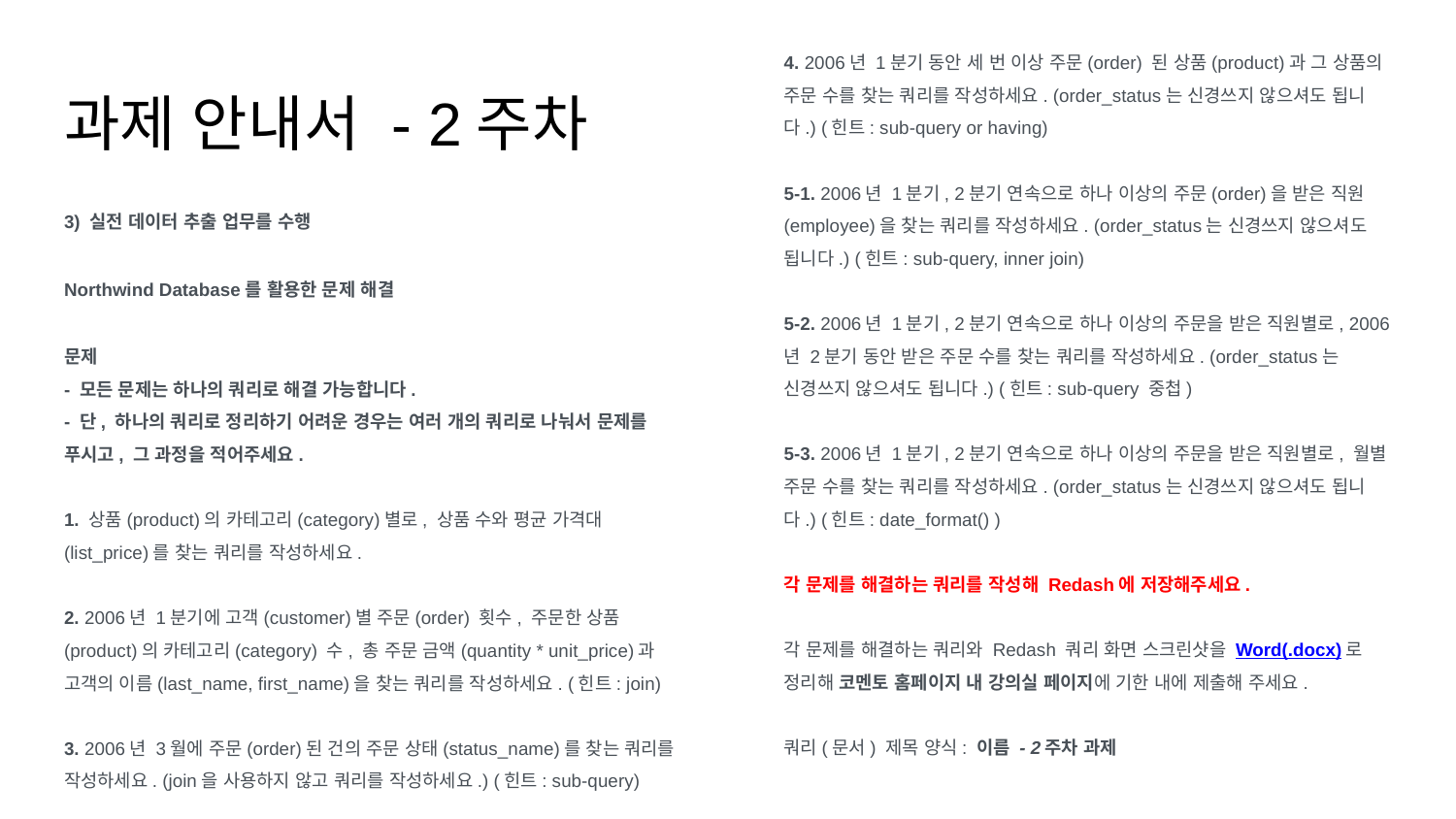

4. 2006년 1분기 동안 세 번 이상 주문(order) 된 상품(product)과 그 상품의 주문 수를 찾는 쿼리를 작성하세요. (order_status는 신경쓰지 않으셔도 됩니다.) (힌트: sub-query or having)
5-1. 2006년 1분기, 2분기 연속으로 하나 이상의 주문(order)을 받은 직원(employee)을 찾는 쿼리를 작성하세요. (order_status는 신경쓰지 않으셔도 됩니다.) (힌트: sub-query, inner join)
5-2. 2006년 1분기, 2분기 연속으로 하나 이상의 주문을 받은 직원별로, 2006년 2분기 동안 받은 주문 수를 찾는 쿼리를 작성하세요. (order_status는 신경쓰지 않으셔도 됩니다.) (힌트: sub-query 중첩)
5-3. 2006년 1분기, 2분기 연속으로 하나 이상의 주문을 받은 직원별로, 월별 주문 수를 찾는 쿼리를 작성하세요. (order_status는 신경쓰지 않으셔도 됩니다.) (힌트: date_format() )
각 문제를 해결하는 쿼리를 작성해 Redash에 저장해주세요.
각 문제를 해결하는 쿼리와 Redash 쿼리 화면 스크린샷을 Word(.docx)로 정리해 코멘토 홈페이지 내 강의실 페이지에 기한 내에 제출해 주세요.
쿼리(문서) 제목 양식: 이름 - 2주차 과제

# 과제 안내서 - 2주차
3) 실전 데이터 추출 업무를 수행

Northwind Database를 활용한 문제 해결

문제
- 모든 문제는 하나의 쿼리로 해결 가능합니다.
- 단, 하나의 쿼리로 정리하기 어려운 경우는 여러 개의 쿼리로 나눠서 문제를 푸시고, 그 과정을 적어주세요.
1. 상품(product)의 카테고리(category)별로, 상품 수와 평균 가격대(list_price)를 찾는 쿼리를 작성하세요.
2. 2006년 1분기에 고객(customer)별 주문(order) 횟수, 주문한 상품(product)의 카테고리(category) 수, 총 주문 금액(quantity * unit_price)과 고객의 이름(last_name, first_name)을 찾는 쿼리를 작성하세요. (힌트: join)
3. 2006년 3월에 주문(order)된 건의 주문 상태(status_name)를 찾는 쿼리를 작성하세요. (join을 사용하지 않고 쿼리를 작성하세요.) (힌트: sub-query)